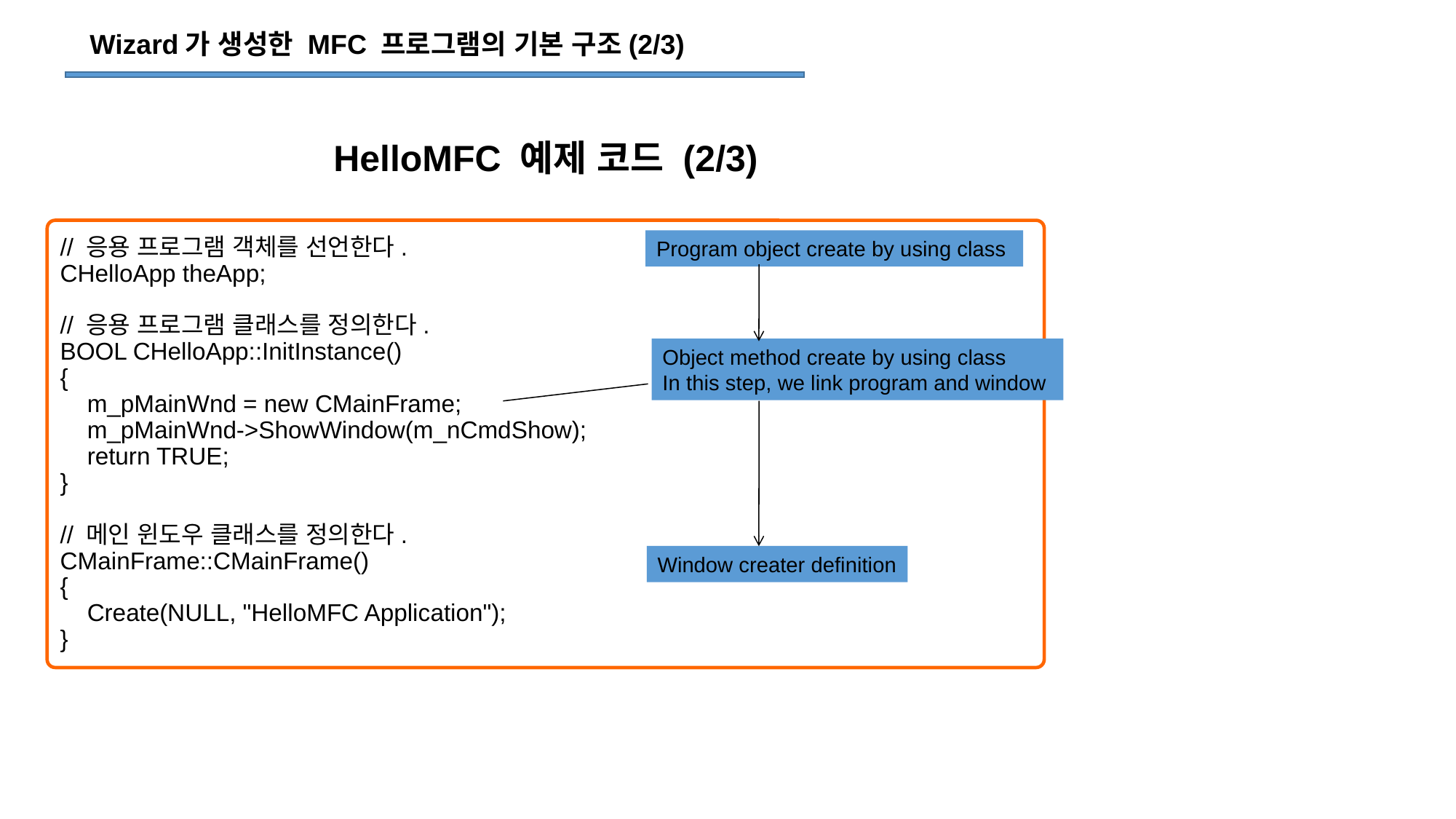

Wizard가 생성한 MFC 프로그램의 기본 구조(2/3)

HelloMFC 예제 코드 (2/3)
// 응용 프로그램 객체를 선언한다.
CHelloApp theApp;

// 응용 프로그램 클래스를 정의한다.
BOOL CHelloApp::InitInstance()
{
    m_pMainWnd = new CMainFrame;
    m_pMainWnd->ShowWindow(m_nCmdShow);
    return TRUE;
}

// 메인 윈도우 클래스를 정의한다.
CMainFrame::CMainFrame()
{
    Create(NULL, "HelloMFC Application");
}
Program object create by using class
Object method create by using class
In this step, we link program and window
Window creater definition